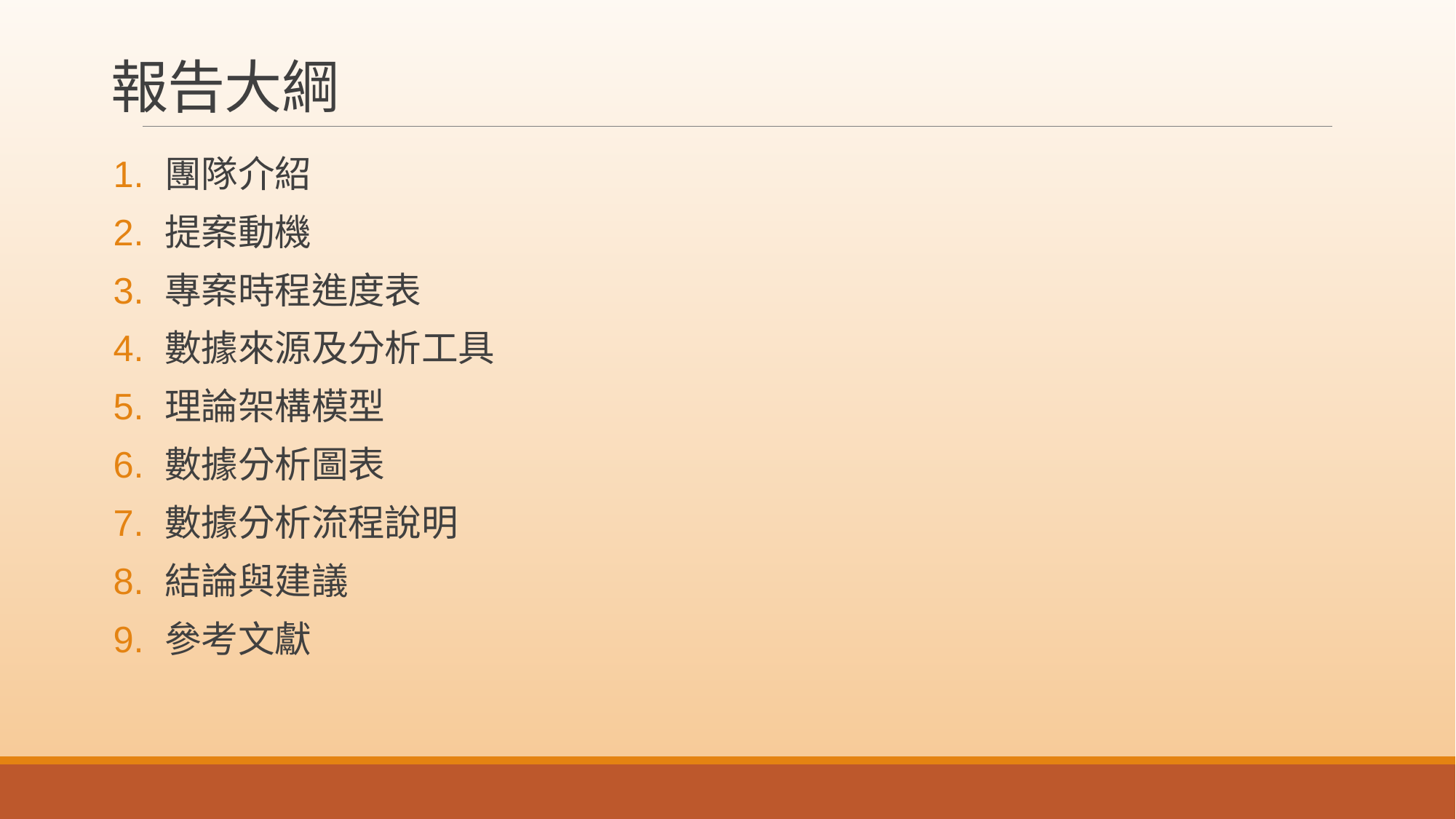

# 報告大綱
團隊介紹
提案動機
專案時程進度表
數據來源及分析工具
理論架構模型
數據分析圖表
數據分析流程說明
結論與建議
參考文獻